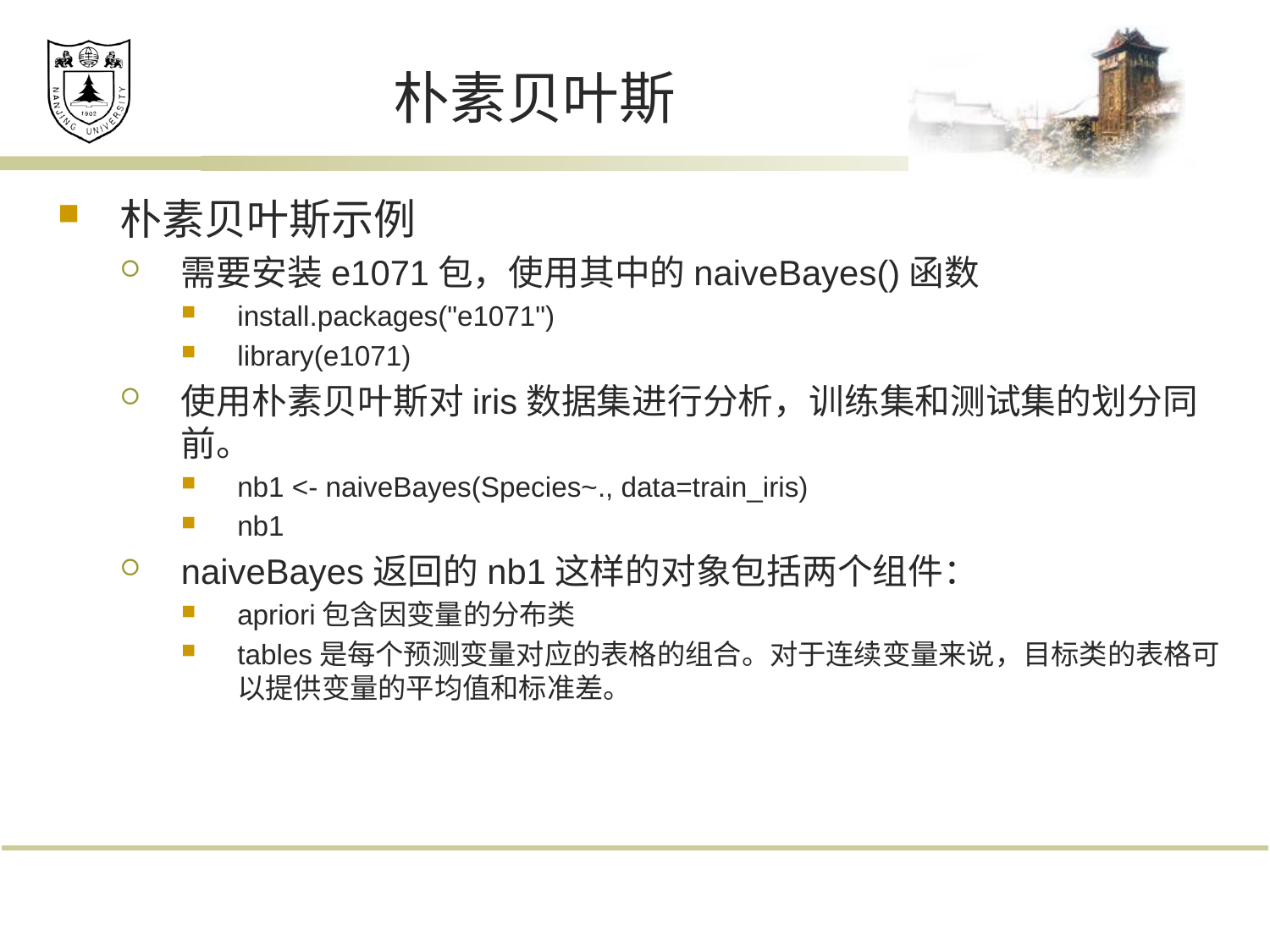

# 朴素贝叶斯
朴素贝叶斯示例
需要安装e1071包，使用其中的naiveBayes()函数
install.packages("e1071")
library(e1071)
使用朴素贝叶斯对iris数据集进行分析，训练集和测试集的划分同前。
nb1 <- naiveBayes(Species~., data=train_iris)
nb1
naiveBayes返回的nb1这样的对象包括两个组件：
apriori包含因变量的分布类
tables是每个预测变量对应的表格的组合。对于连续变量来说，目标类的表格可以提供变量的平均值和标准差。